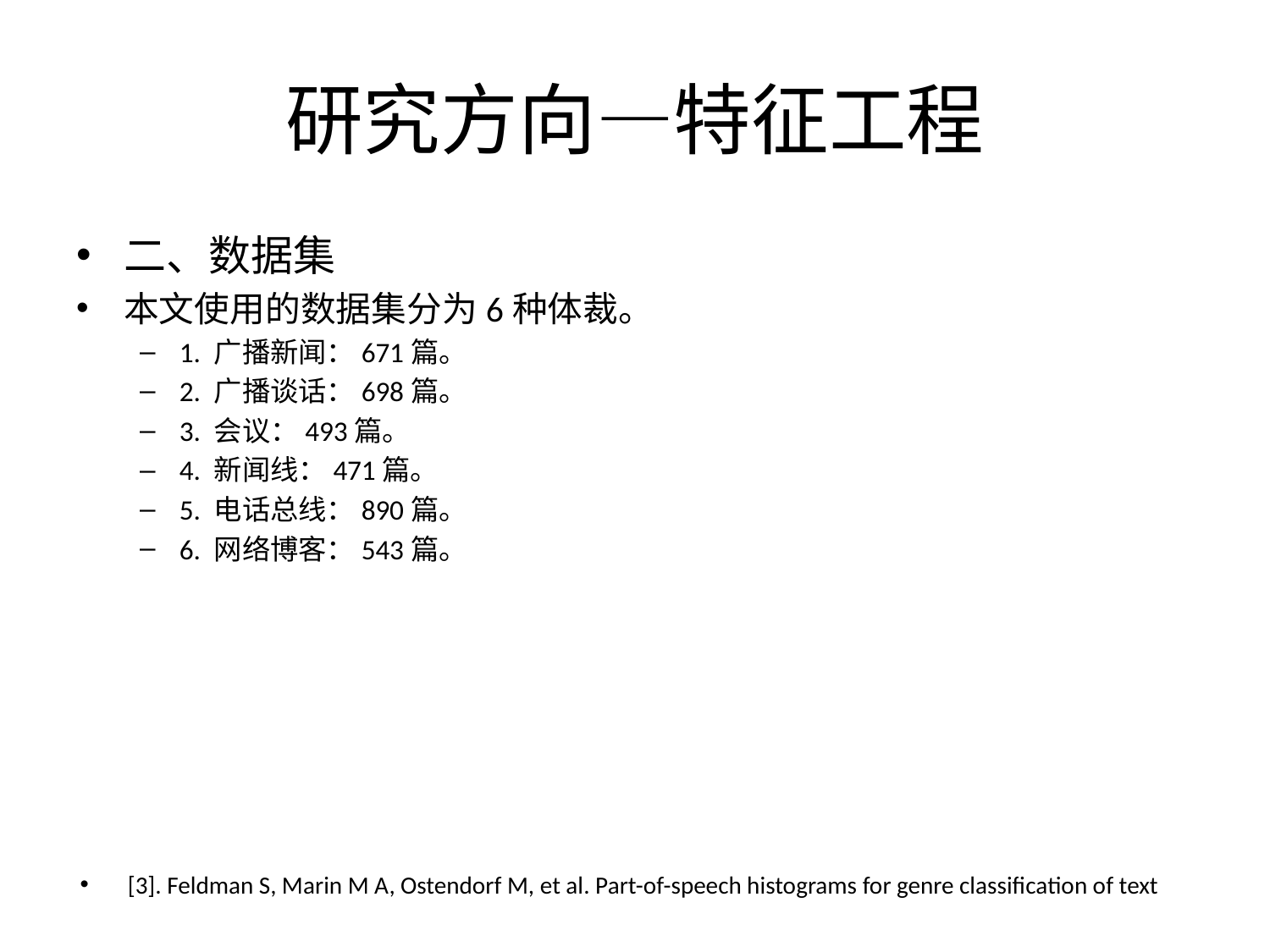

# 研究方向—特征工程
二、数据集
本文使用的数据集分为6种体裁。
1. 广播新闻：671篇。
2. 广播谈话：698篇。
3. 会议：493篇。
4. 新闻线：471篇。
5. 电话总线：890篇。
6. 网络博客：543篇。

[3]. Feldman S, Marin M A, Ostendorf M, et al. Part-of-speech histograms for genre classification of text